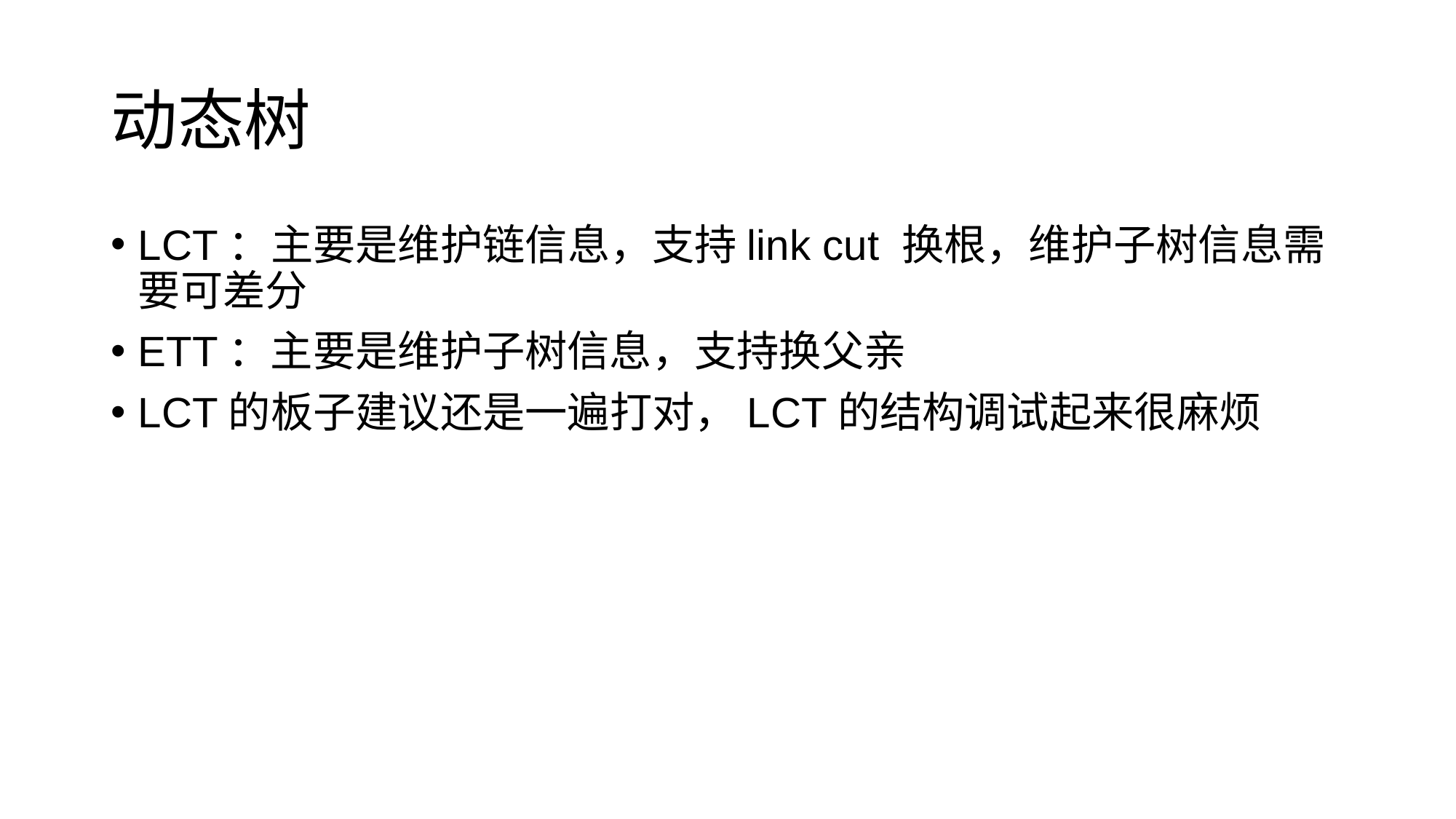

# 动态树
LCT：主要是维护链信息，支持link cut 换根，维护子树信息需要可差分
ETT：主要是维护子树信息，支持换父亲
LCT的板子建议还是一遍打对，LCT的结构调试起来很麻烦